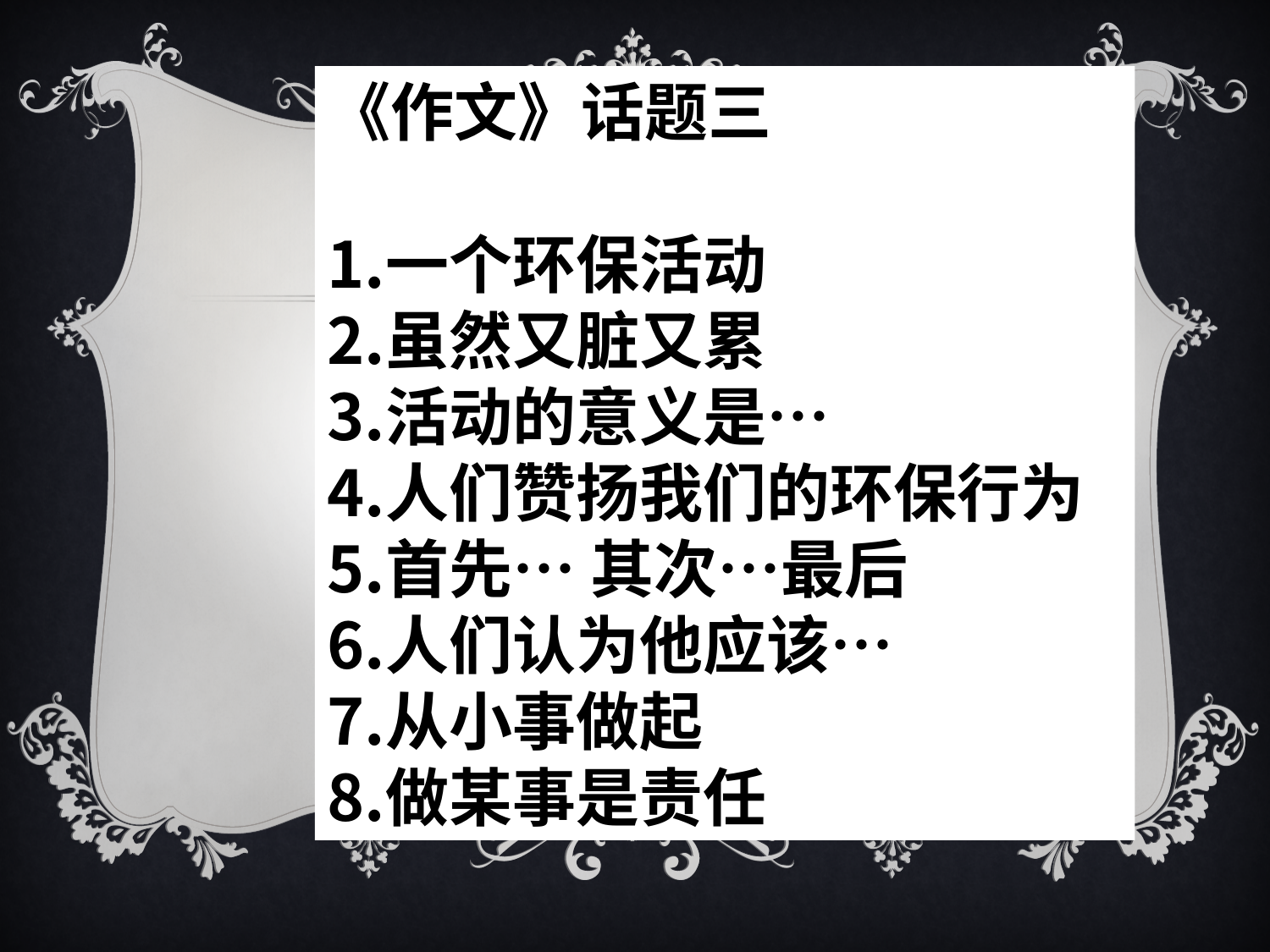

《作文》话题三

一个环保活动
虽然又脏又累
活动的意义是…
人们赞扬我们的环保行为
首先… 其次…最后
人们认为他应该…
从小事做起
做某事是责任